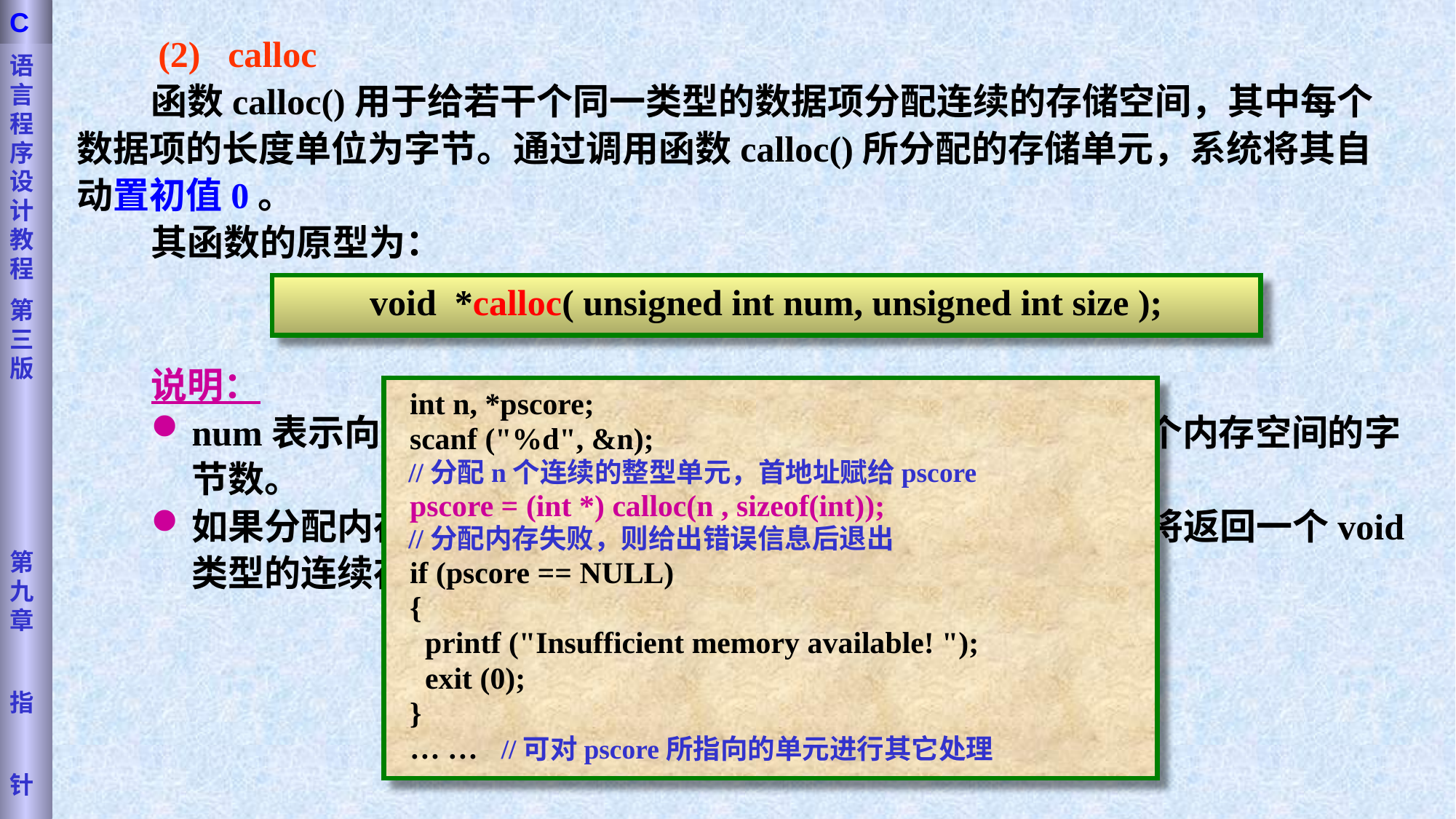

语言程序设计教程
第三版

第九章

指

针
C
　　(2)   calloc
        函数calloc()用于给若干个同一类型的数据项分配连续的存储空间，其中每个数据项的长度单位为字节。通过调用函数calloc()所分配的存储单元，系统将其自动置初值0。
        其函数的原型为：
void  *calloc( unsigned int num, unsigned int size );

说明：
num表示向系统申请的内存空间的数量，size表示申请的每个内存空间的字节数。
如果分配内存失败，将返回空指针（NULL）；如果成功，将返回一个void类型的连续存储空间的首地址。
  int n, *pscore;
  scanf ("%d", &n);
  //分配n个连续的整型单元，首地址赋给pscore
  pscore = (int *) calloc(n , sizeof(int));
  //分配内存失败，则给出错误信息后退出
  if (pscore == NULL)
  {
    printf ("Insufficient memory available! ");
    exit (0);
  }
  … …   //可对pscore所指向的单元进行其它处理